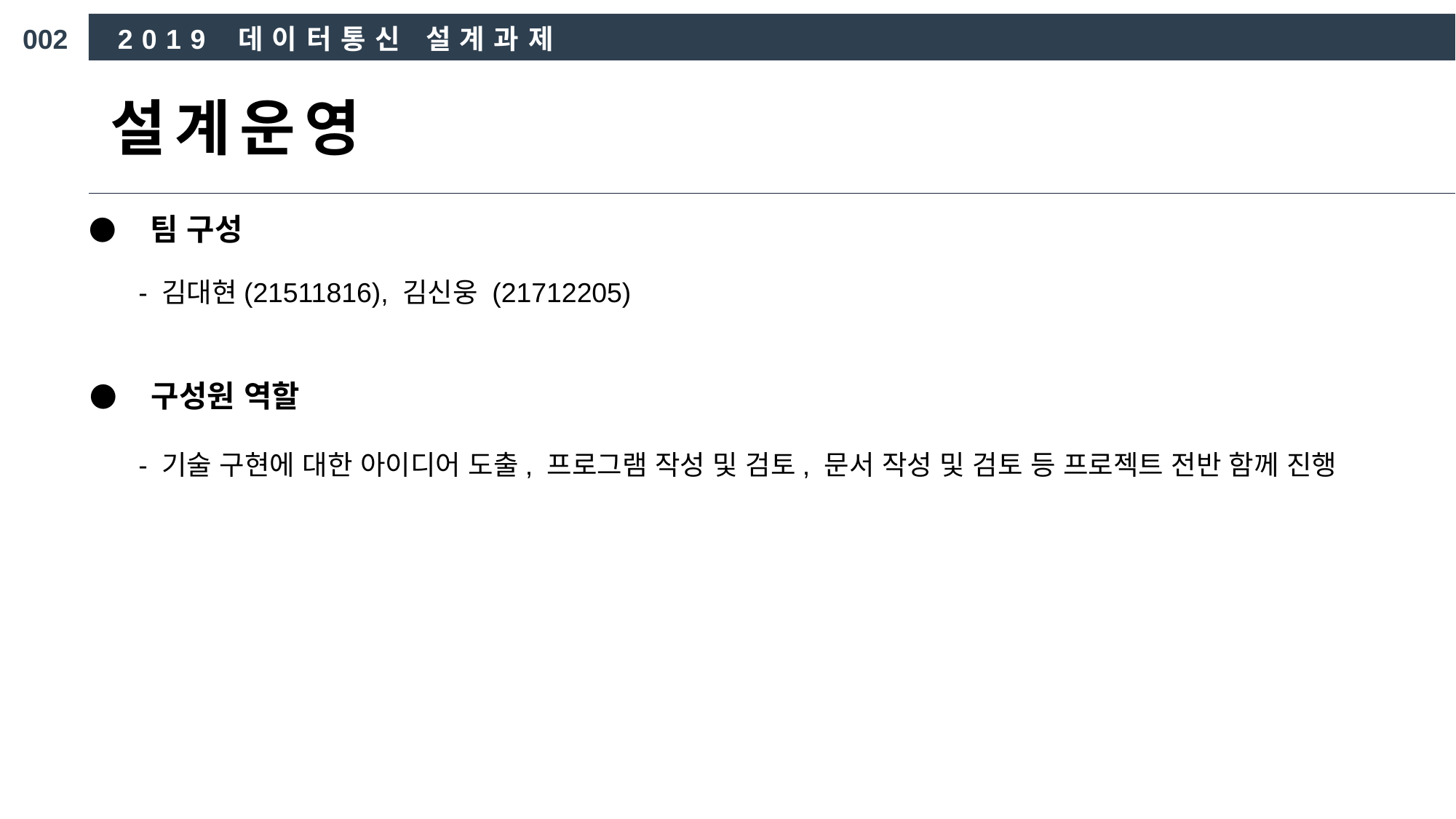

002
2019 데이터통신 설계과제
설계운영
●  팀 구성
- 김대현(21511816), 김신웅 (21712205)
●  구성원 역할
- 기술 구현에 대한 아이디어 도출, 프로그램 작성 및 검토, 문서 작성 및 검토 등 프로젝트 전반 함께 진행